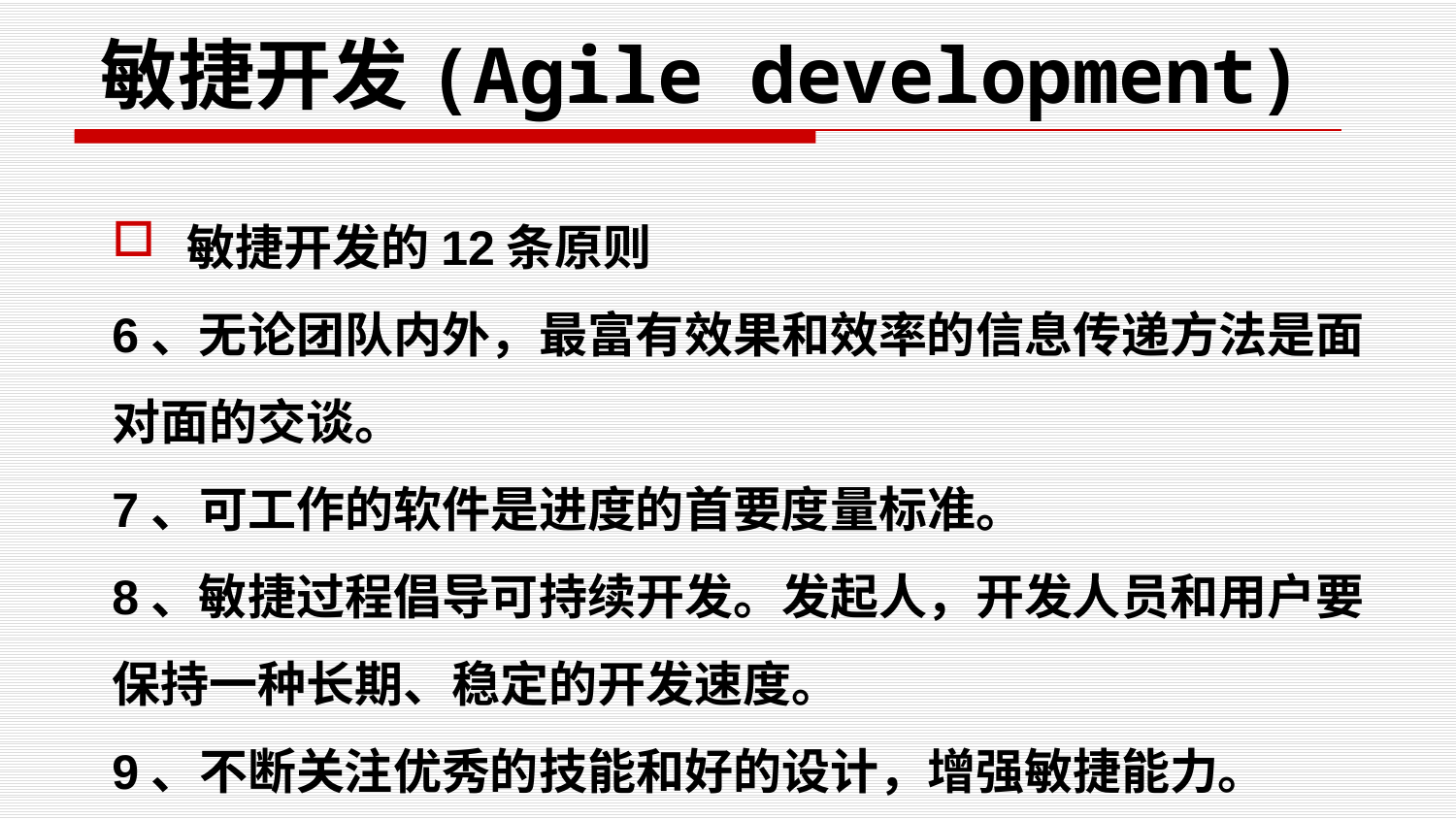

# 敏捷开发(Agile development)
敏捷开发的12条原则
6、无论团队内外，最富有效果和效率的信息传递方法是面对面的交谈。
7、可工作的软件是进度的首要度量标准。
8、敏捷过程倡导可持续开发。发起人，开发人员和用户要保持一种长期、稳定的开发速度。
9、不断关注优秀的技能和好的设计，增强敏捷能力。